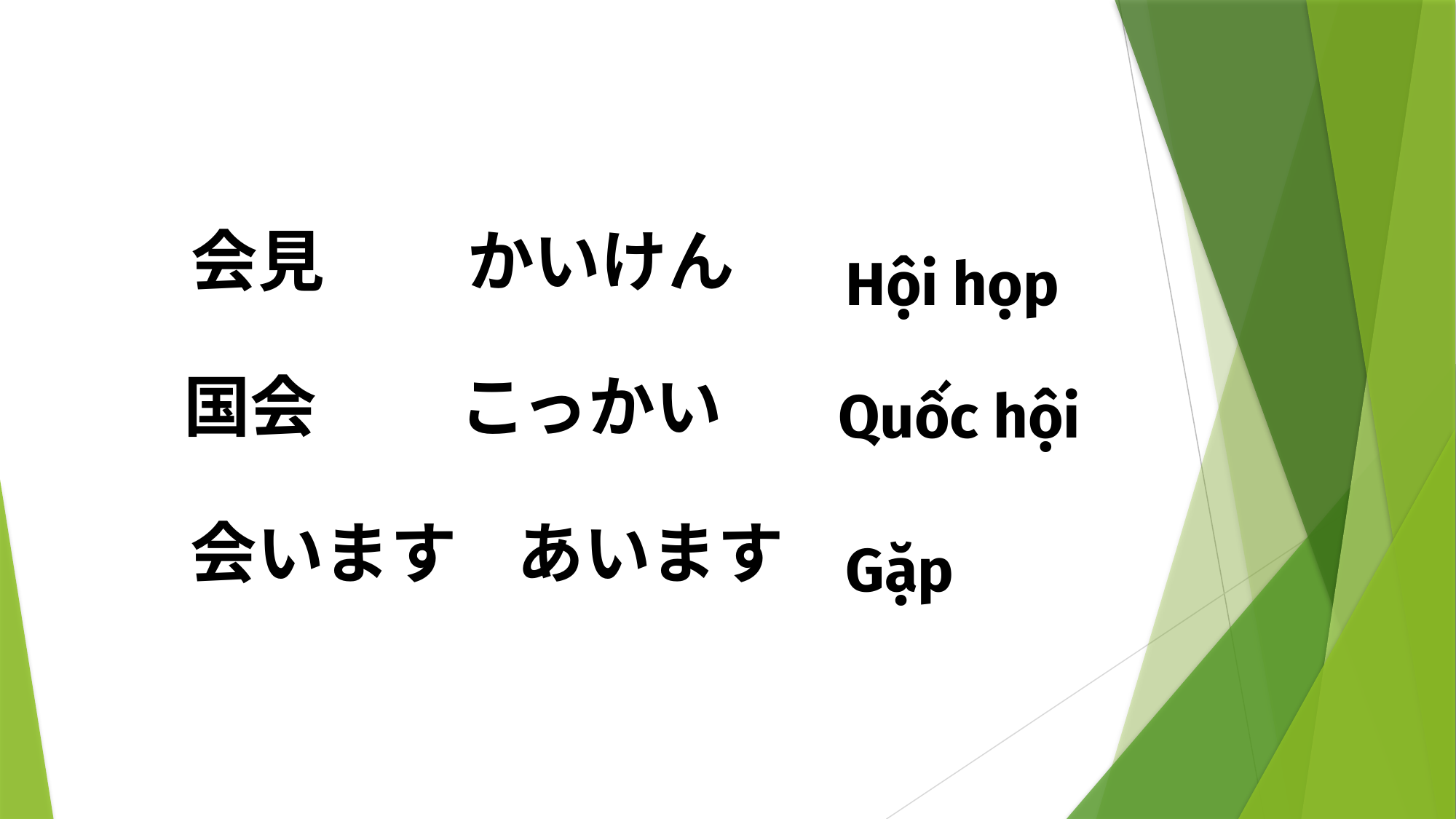

Hội họp
会見
かいけん
Quốc hội
国会
こっかい
Gặp
会います
あいます